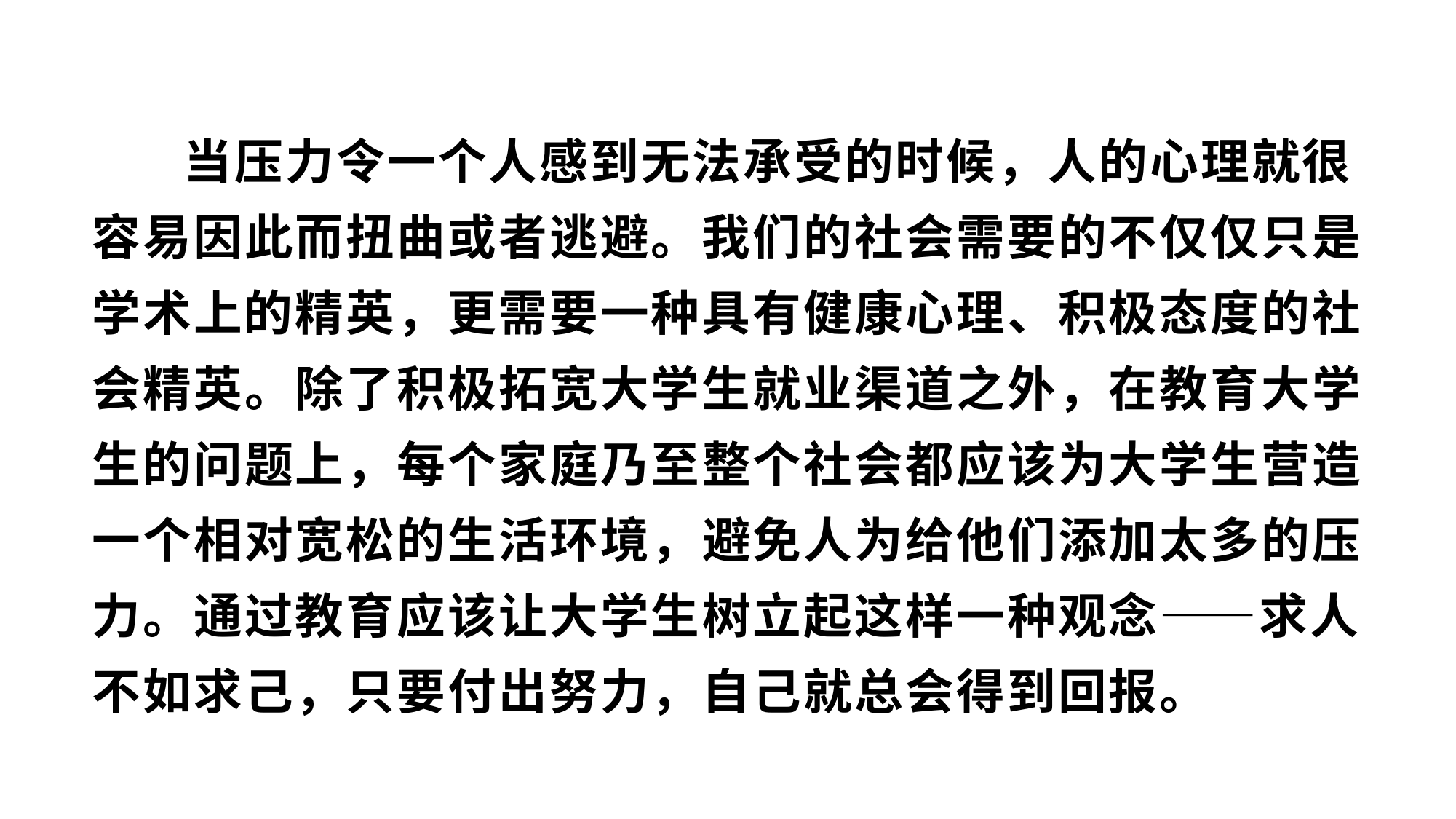

#
      当压力令一个人感到无法承受的时候，人的心理就很容易因此而扭曲或者逃避。我们的社会需要的不仅仅只是学术上的精英，更需要一种具有健康心理、积极态度的社会精英。除了积极拓宽大学生就业渠道之外，在教育大学生的问题上，每个家庭乃至整个社会都应该为大学生营造一个相对宽松的生活环境，避免人为给他们添加太多的压力。通过教育应该让大学生树立起这样一种观念——求人不如求己，只要付出努力，自己就总会得到回报。